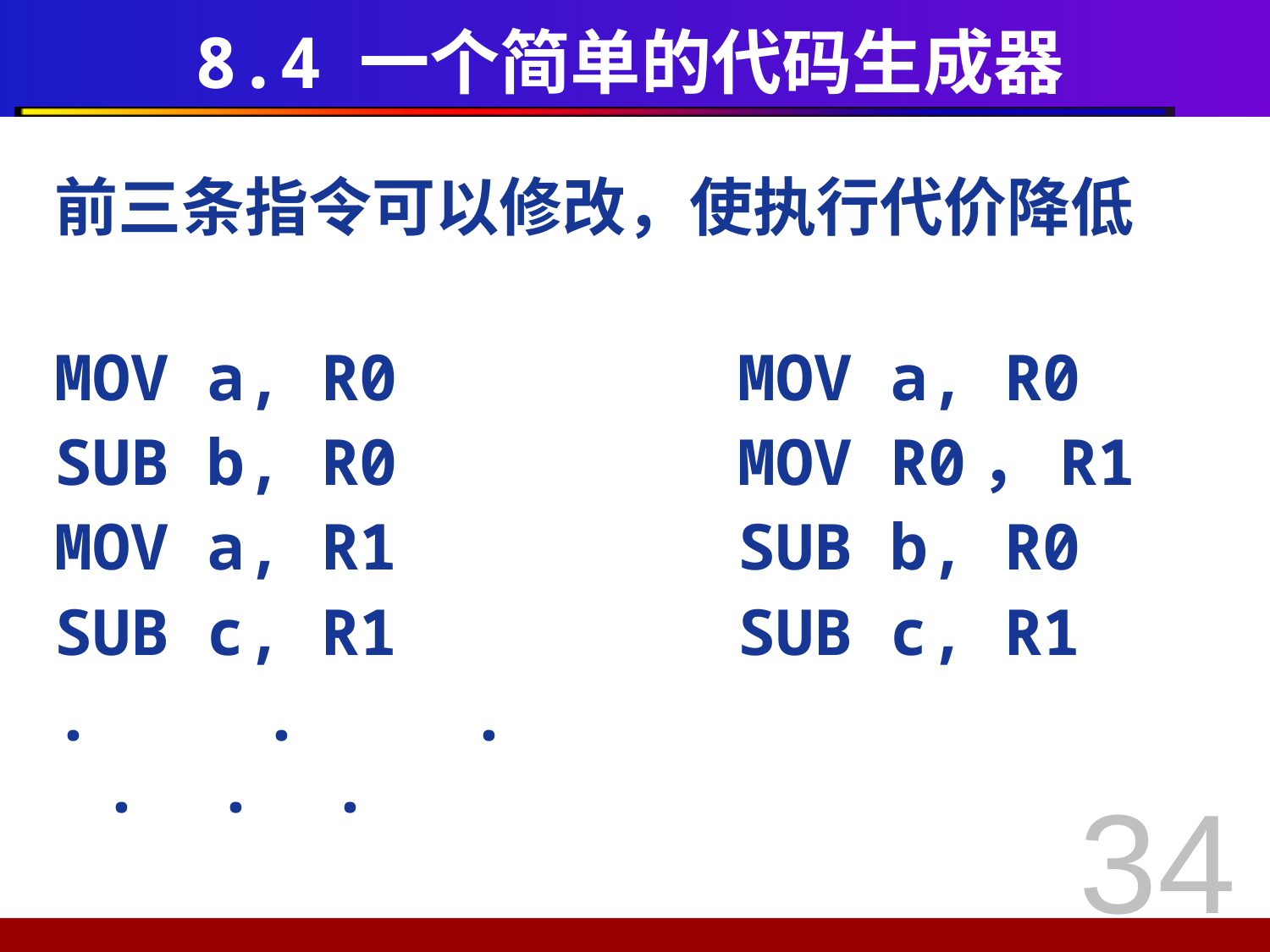

# 8.4 一个简单的代码生成器
前三条指令可以修改，使执行代价降低

MOV a, R0			MOV a, R0
SUB b, R0			MOV R0，R1
MOV a, R1			SUB b, R0
SUB c, R1			SUB c, R1
.  .  . 					.  .  .
34